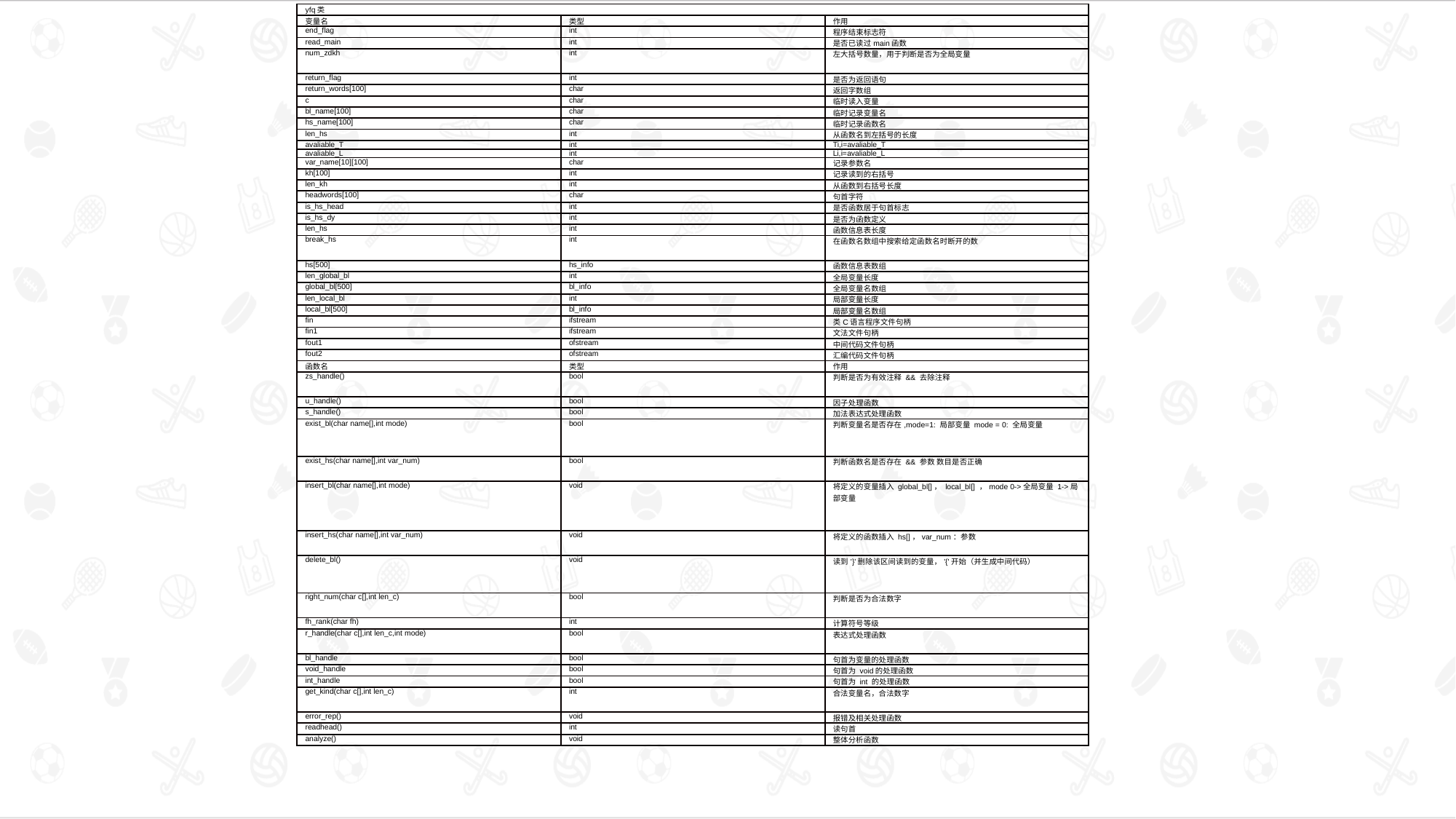

| yfq类 |  |  |
| --- | --- | --- |
| 变量名 | 类型 | 作用 |
| end\_flag | int | 程序结束标志符 |
| read\_main | int | 是否已读过main函数 |
| num\_zdkh | int | 左大括号数量，用于判断是否为全局变量 |
| return\_flag | int | 是否为返回语句 |
| return\_words[100] | char | 返回字数组 |
| c | char | 临时读入变量 |
| bl\_name[100] | char | 临时记录变量名 |
| hs\_name[100] | char | 临时记录函数名 |
| len\_hs | int | 从函数名到左括号的长度 |
| avaliable\_T | int | Ti,i=avaliable\_T |
| avaliable\_L | int | Li,i=avaliable\_L |
| var\_name[10][100] | char | 记录参数名 |
| kh[100] | int | 记录读到的右括号 |
| len\_kh | int | 从函数到右括号长度 |
| headwords[100] | char | 句首字符 |
| is\_hs\_head | int | 是否函数居于句首标志 |
| is\_hs\_dy | int | 是否为函数定义 |
| len\_hs | int | 函数信息表长度 |
| break\_hs | int | 在函数名数组中搜索给定函数名时断开的数 |
| hs[500] | hs\_info | 函数信息表数组 |
| len\_global\_bl | int | 全局变量长度 |
| global\_bl[500] | bl\_info | 全局变量名数组 |
| len\_local\_bl | int | 局部变量长度 |
| local\_bl[500] | bl\_info | 局部变量名数组 |
| fin | ifstream | 类C语言程序文件句柄 |
| fin1 | ifstream | 文法文件句柄 |
| fout1 | ofstream | 中间代码文件句柄 |
| fout2 | ofstream | 汇编代码文件句柄 |
| 函数名 | 类型 | 作用 |
| zs\_handle() | bool | 判断是否为有效注释 && 去除注释 |
| u\_handle() | bool | 因子处理函数 |
| s\_handle() | bool | 加法表达式处理函数 |
| exist\_bl(char name[],int mode) | bool | 判断变量名是否存在,mode=1: 局部变量 mode = 0: 全局变量 |
| exist\_hs(char name[],int var\_num) | bool | 判断函数名是否存在 && 参数 数目是否正确 |
| insert\_bl(char name[],int mode) | void | 将定义的变量插入 global\_bl[]， local\_bl[] ，mode 0->全局变量 1->局部变量 |
| insert\_hs(char name[],int var\_num) | void | 将定义的函数插入 hs[]，var\_num：参数 |
| delete\_bl() | void | 读到'}'删除该区间读到的变量，'{'开始（并生成中间代码） |
| right\_num(char c[],int len\_c) | bool | 判断是否为合法数字 |
| fh\_rank(char fh) | int | 计算符号等级 |
| r\_handle(char c[],int len\_c,int mode) | bool | 表达式处理函数 |
| bl\_handle | bool | 句首为变量的处理函数 |
| void\_handle | bool | 句首为 void的处理函数 |
| int\_handle | bool | 句首为 int 的处理函数 |
| get\_kind(char c[],int len\_c) | int | 合法变量名，合法数字 |
| error\_rep() | void | 报错及相关处理函数 |
| readhead() | int | 读句首 |
| analyze() | void | 整体分析函数 |